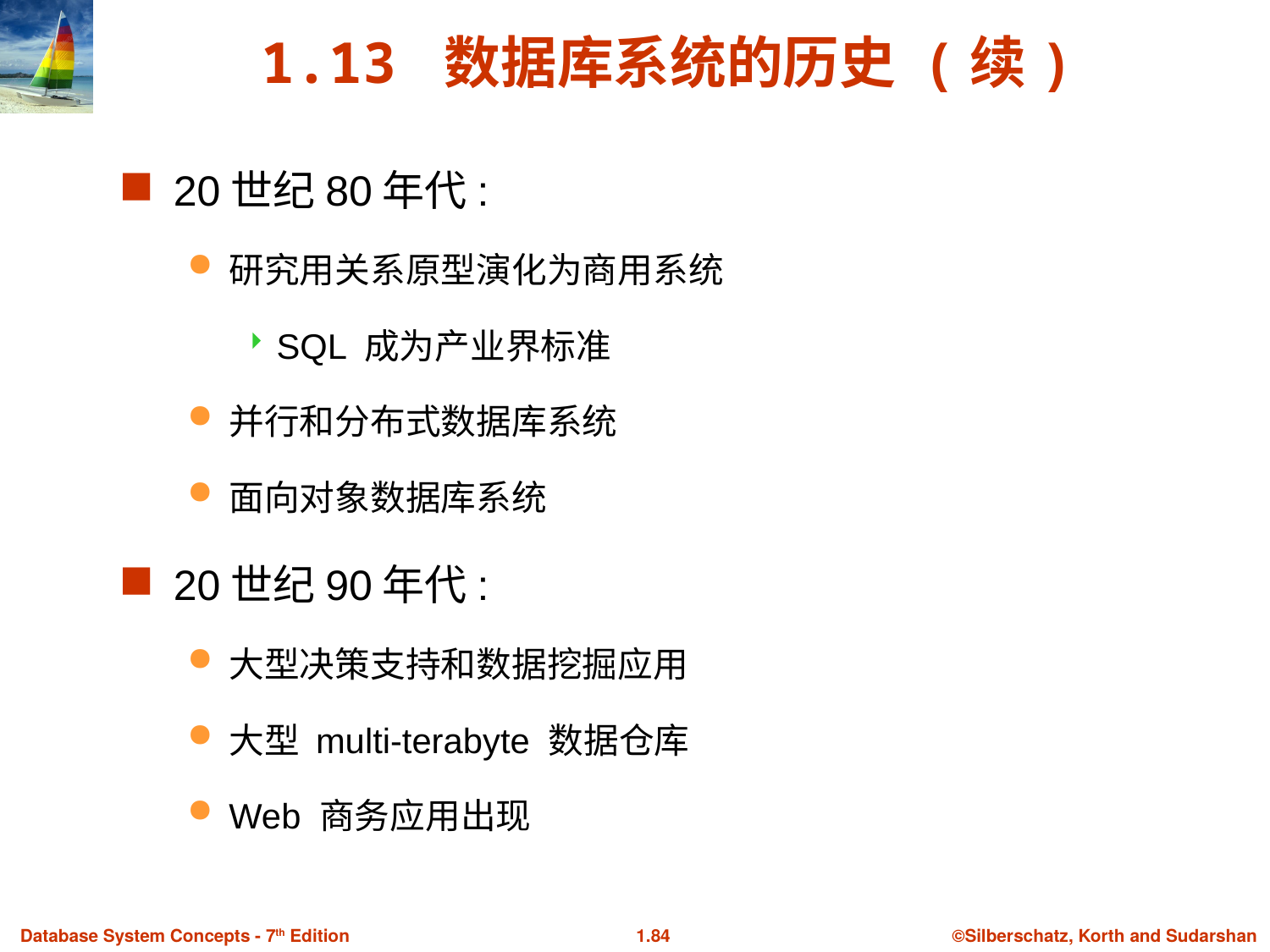

1.13 数据库系统的历史 (续)
20世纪80年代:
研究用关系原型演化为商用系统
SQL 成为产业界标准
并行和分布式数据库系统
面向对象数据库系统
20世纪90年代:
大型决策支持和数据挖掘应用
大型 multi-terabyte 数据仓库
Web 商务应用出现